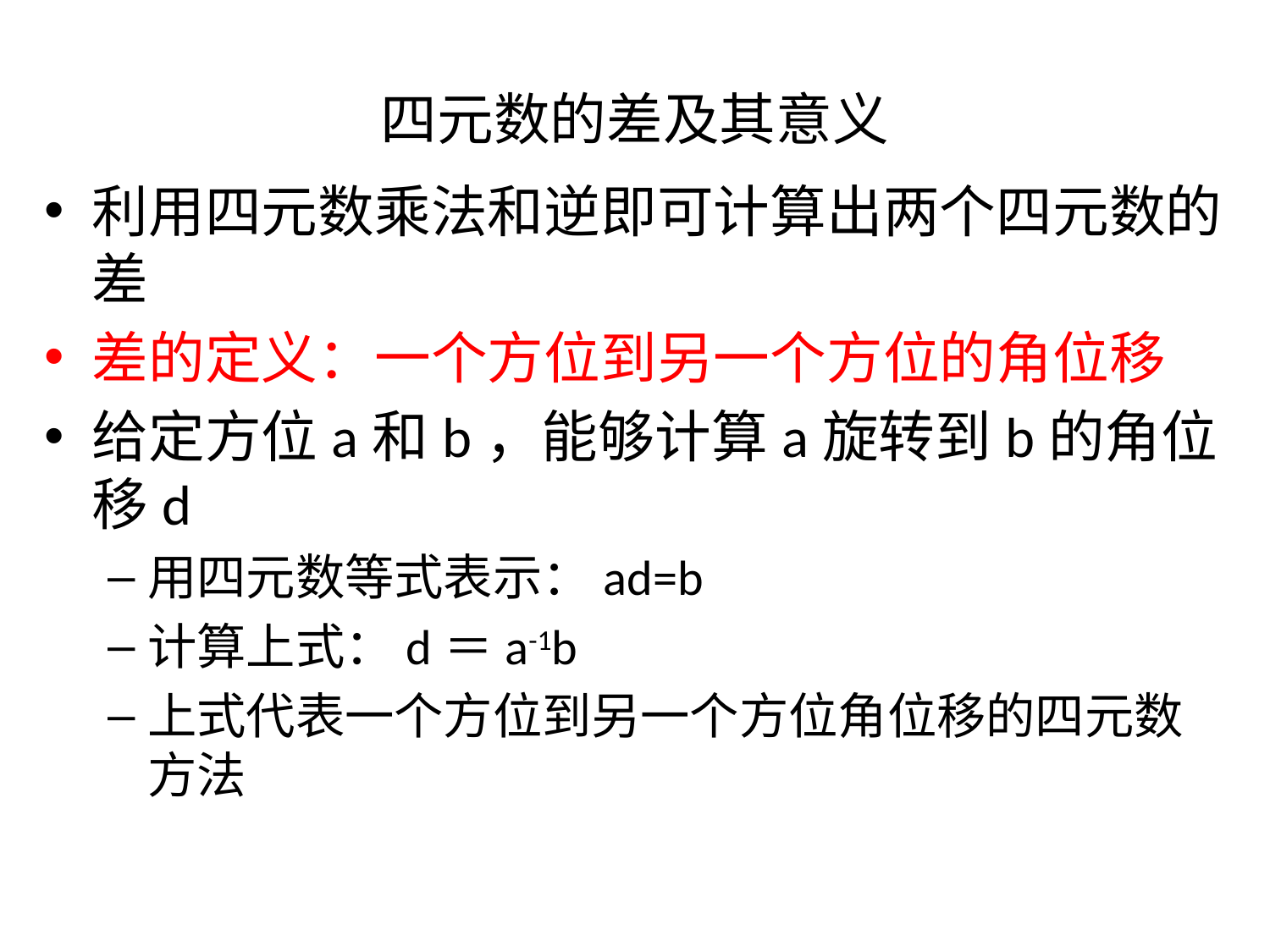

# 四元数的差及其意义
利用四元数乘法和逆即可计算出两个四元数的差
差的定义：一个方位到另一个方位的角位移
给定方位a和b，能够计算a旋转到b的角位移d
用四元数等式表示：ad=b
计算上式：d＝a-1b
上式代表一个方位到另一个方位角位移的四元数方法